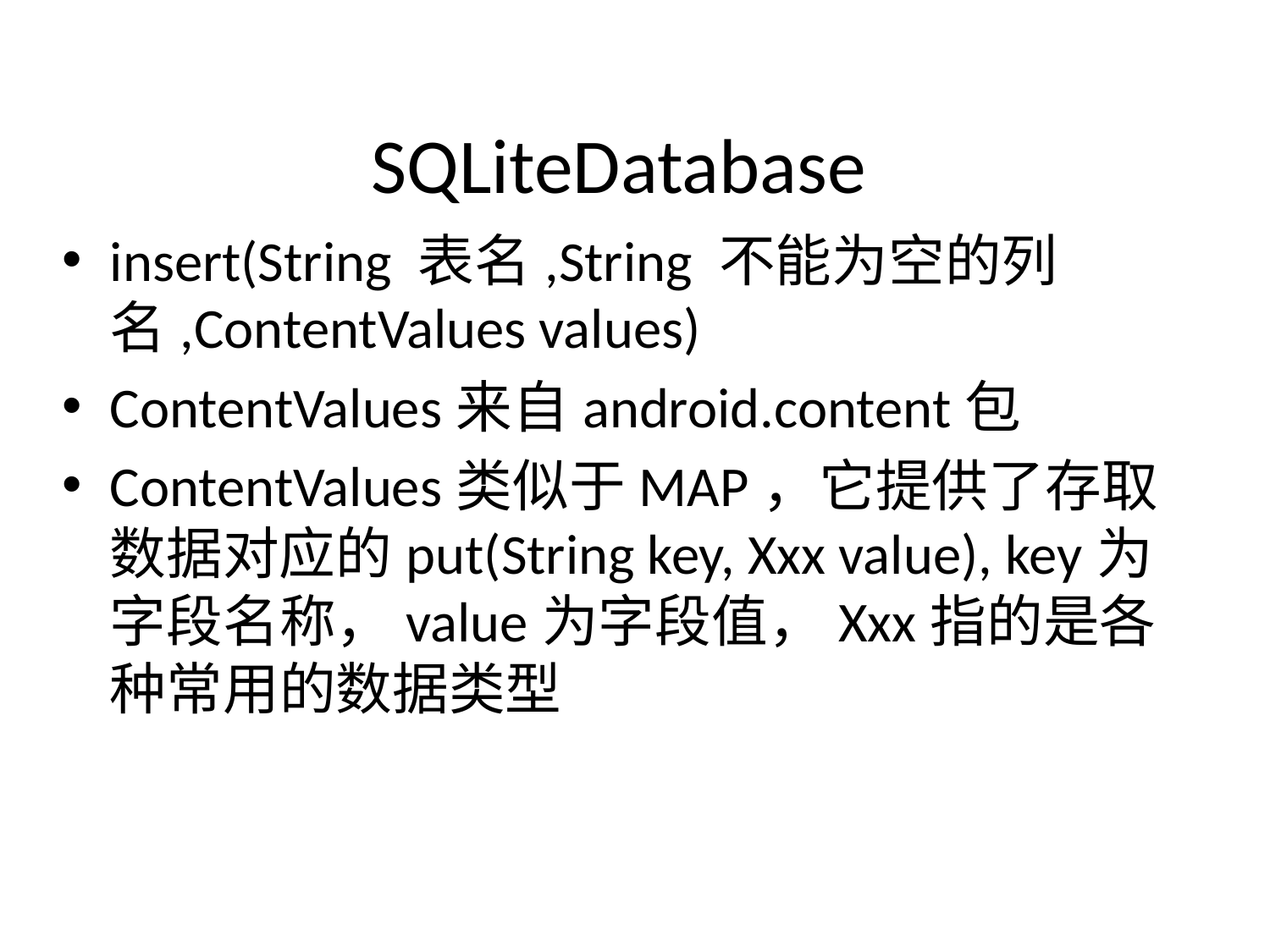

# SQLiteDatabase
insert(String 表名,String 不能为空的列名,ContentValues values)
ContentValues来自android.content包
ContentValues类似于MAP，它提供了存取数据对应的put(String key, Xxx value), key为字段名称，value为字段值，Xxx指的是各种常用的数据类型